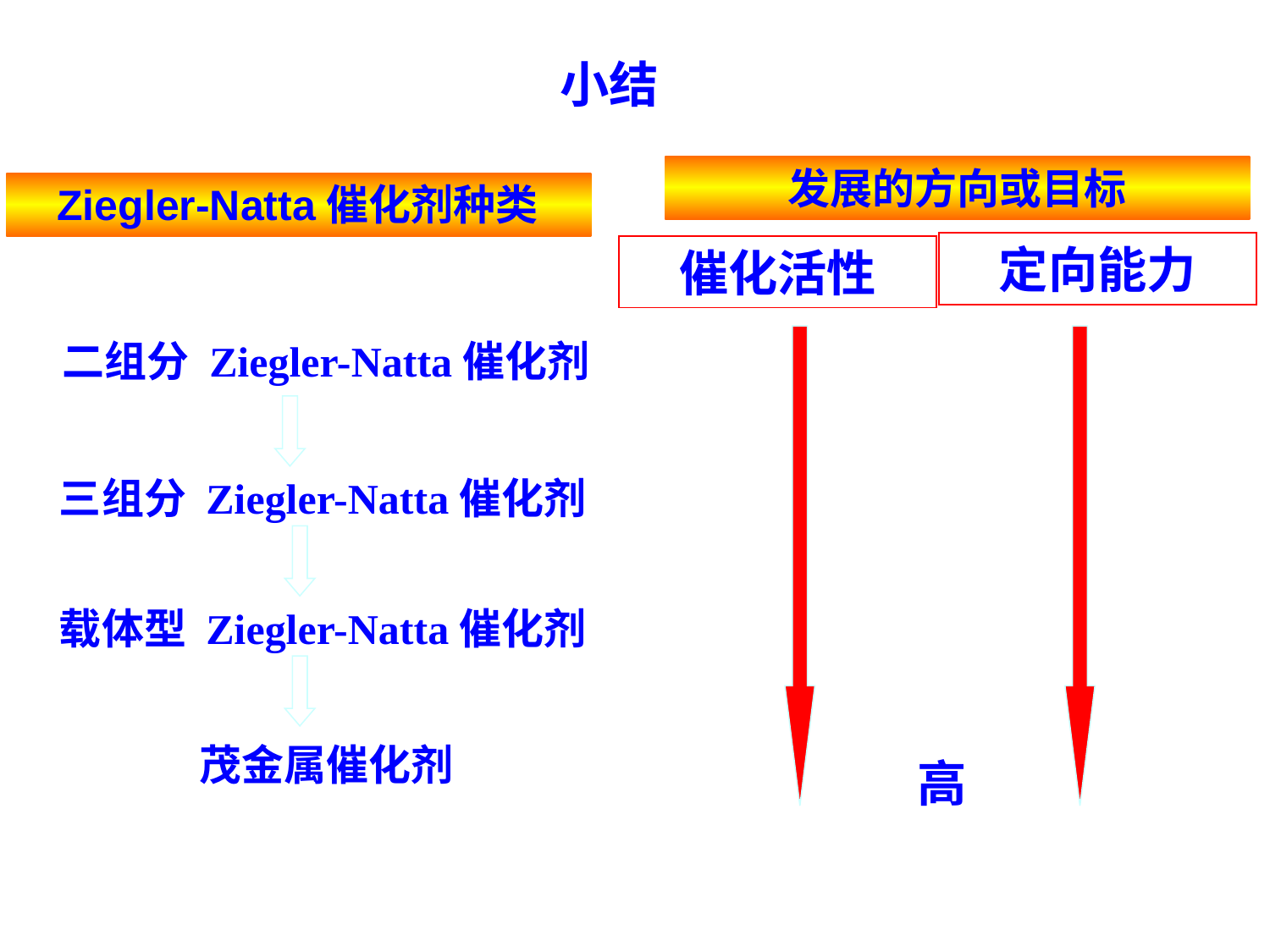

小结
发展的方向或目标
Ziegler-Natta催化剂种类

定向能力
催化活性

二组分 Ziegler-Natta催化剂

三组分 Ziegler-Natta催化剂

载体型 Ziegler-Natta催化剂

茂金属催化剂
高